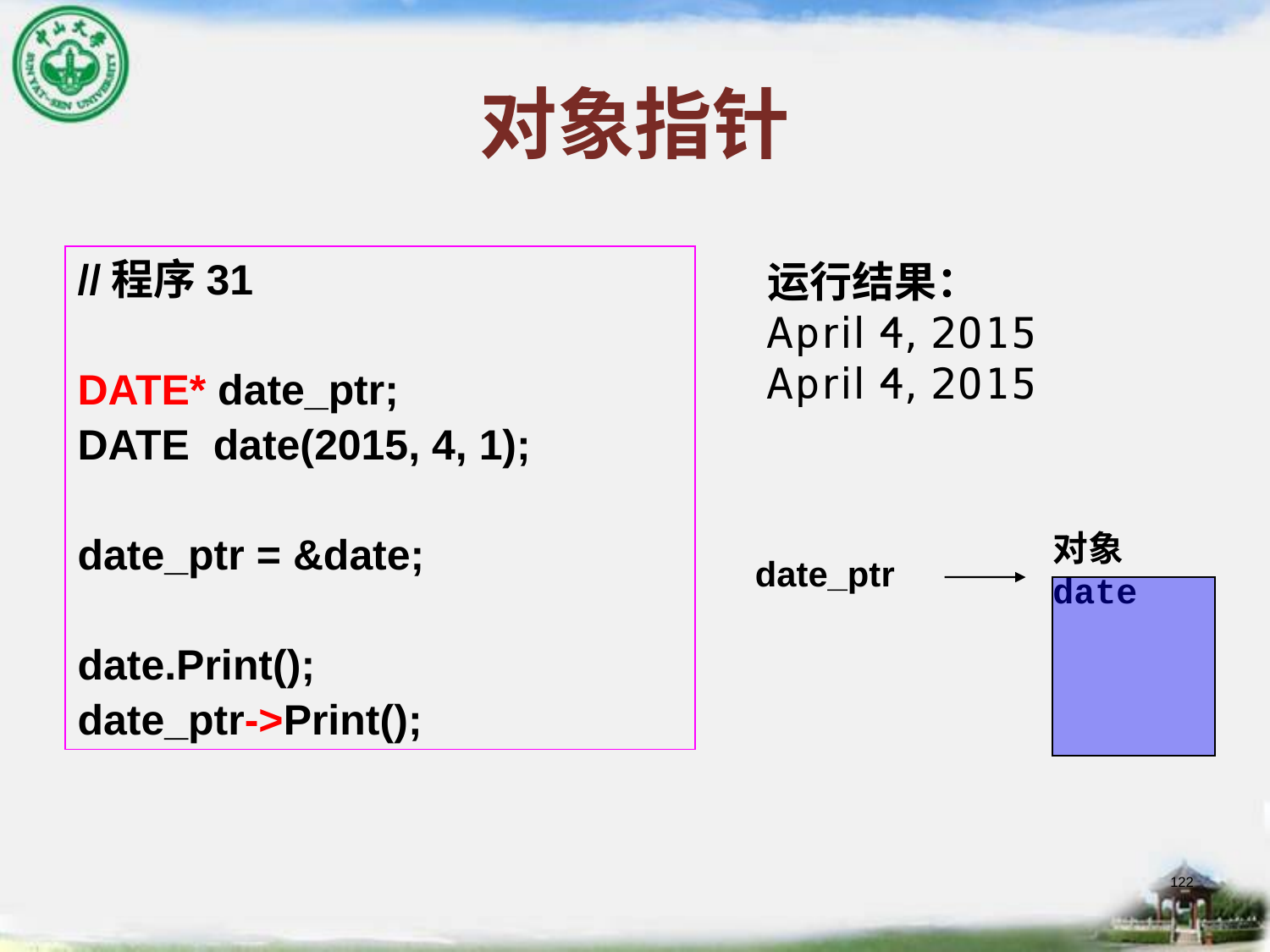

# 对象指针
//程序31

DATE* date_ptr;
DATE  date(2015, 4, 1);

date_ptr = &date;

date.Print();
date_ptr->Print();
运行结果：
April 4, 2015
April 4, 2015
对象date
date_ptr

122